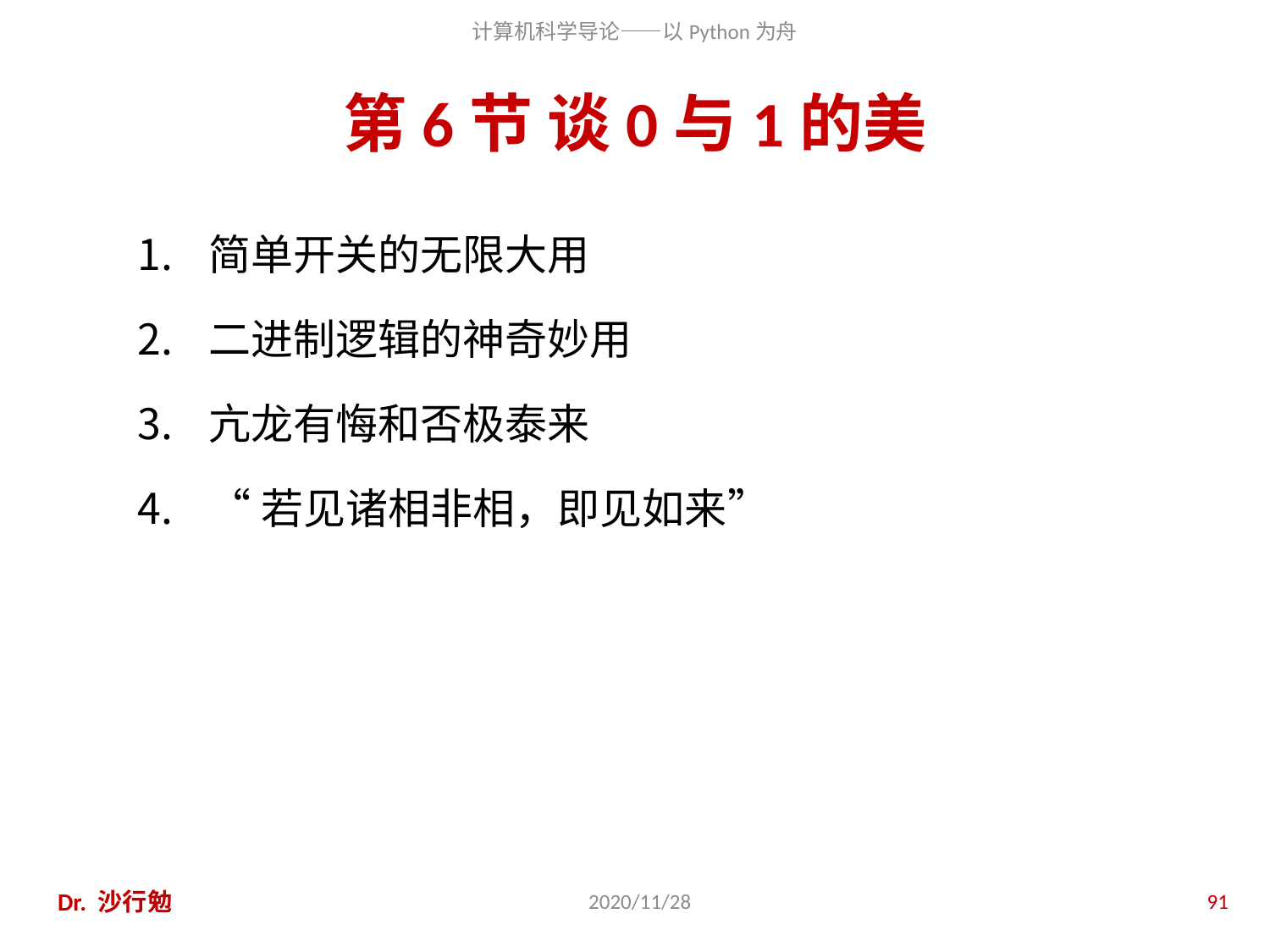

# 第6节 谈0与1的美
简单开关的无限大用
二进制逻辑的神奇妙用
亢龙有悔和否极泰来
“若见诸相非相，即见如来”
Dr. 沙行勉
2020/11/28
91